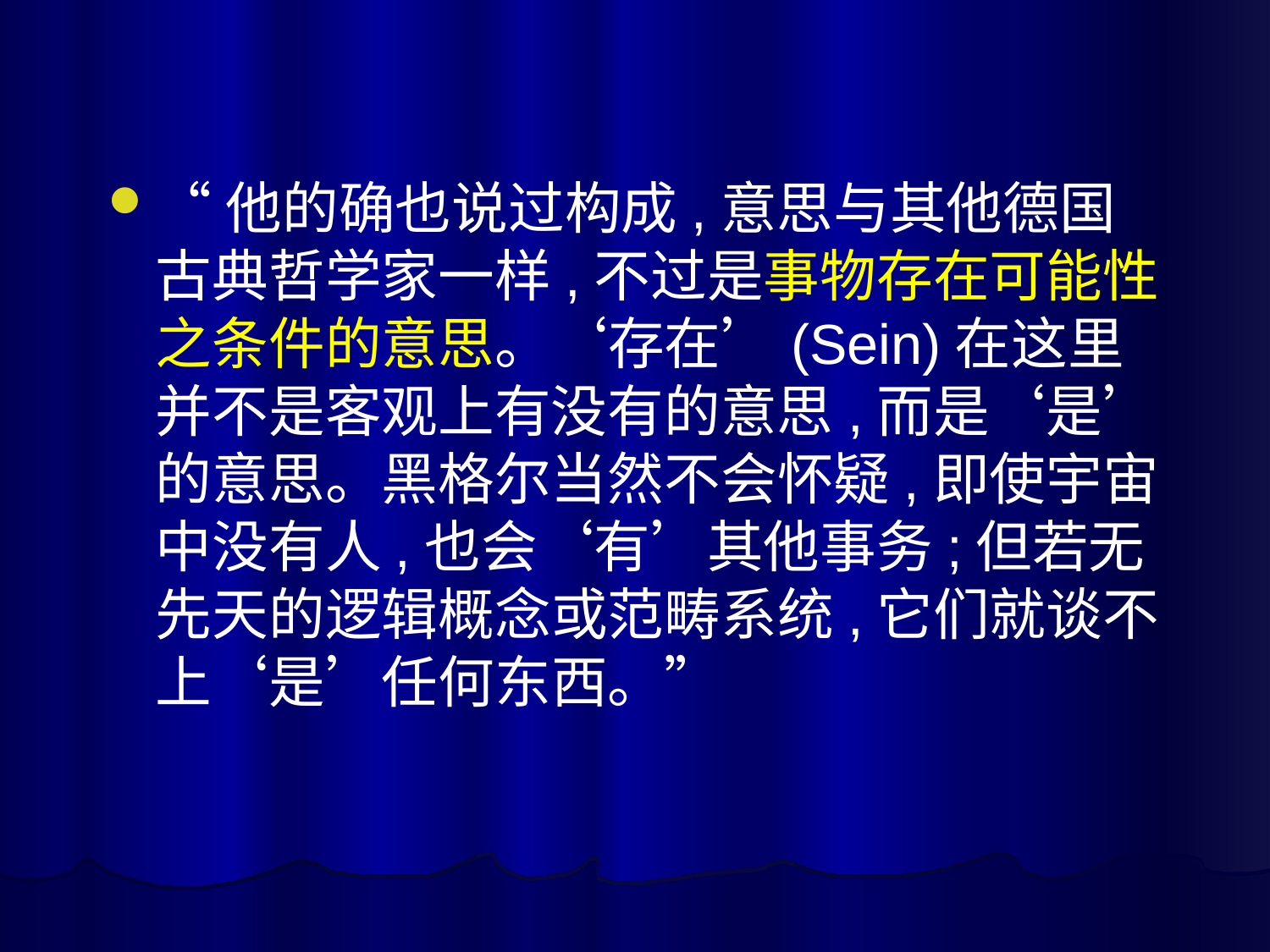

“他的确也说过构成,意思与其他德国古典哲学家一样,不过是事物存在可能性之条件的意思。‘存在’(Sein)在这里并不是客观上有没有的意思,而是‘是’的意思。黑格尔当然不会怀疑,即使宇宙中没有人,也会‘有’其他事务;但若无先天的逻辑概念或范畴系统,它们就谈不上‘是’任何东西。”